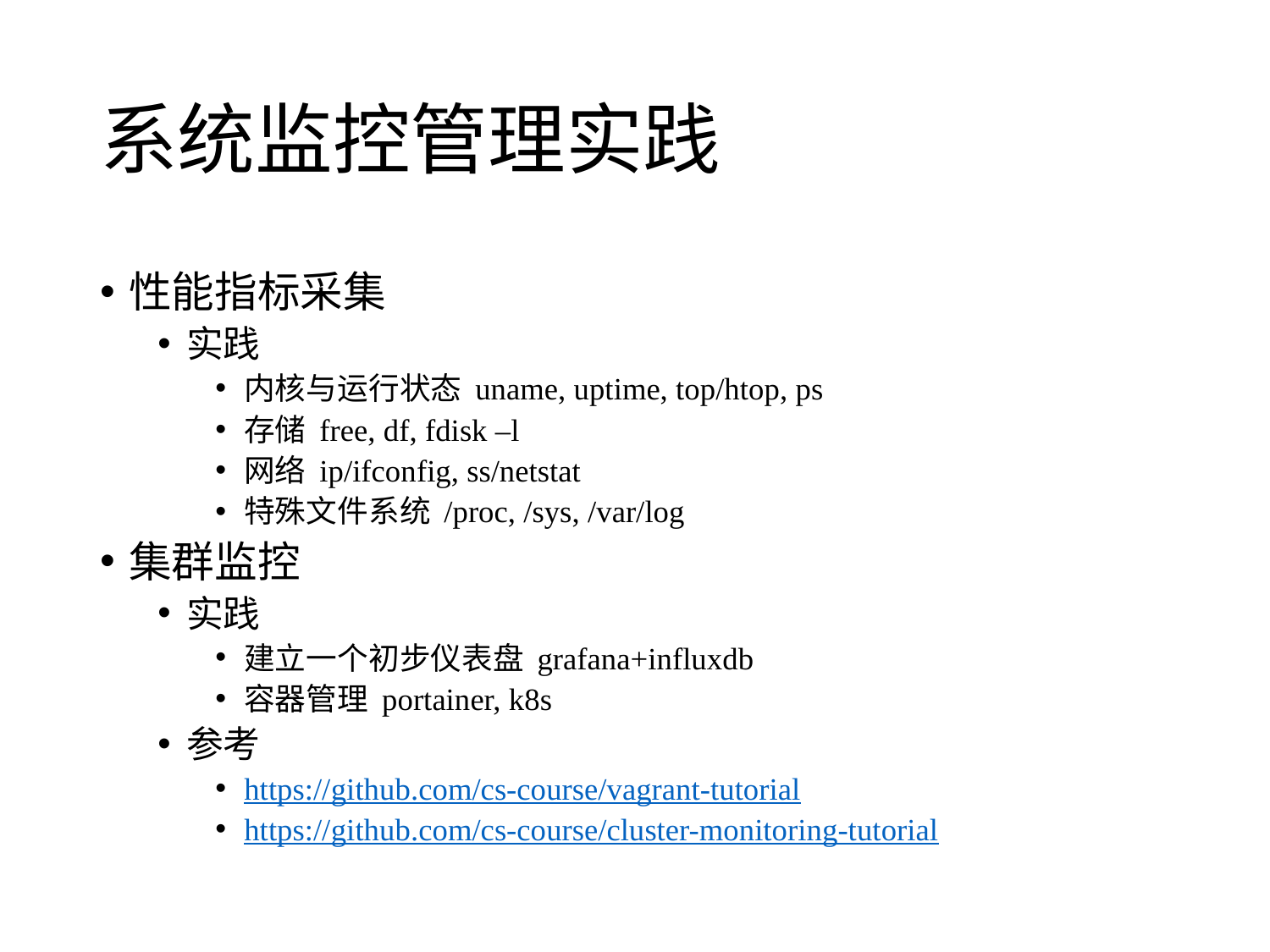

# 系统监控管理实践
性能指标采集
实践
内核与运行状态 uname, uptime, top/htop, ps
存储 free, df, fdisk –l
网络 ip/ifconfig, ss/netstat
特殊文件系统 /proc, /sys, /var/log
集群监控
实践
建立一个初步仪表盘 grafana+influxdb
容器管理 portainer, k8s
参考
https://github.com/cs-course/vagrant-tutorial
https://github.com/cs-course/cluster-monitoring-tutorial